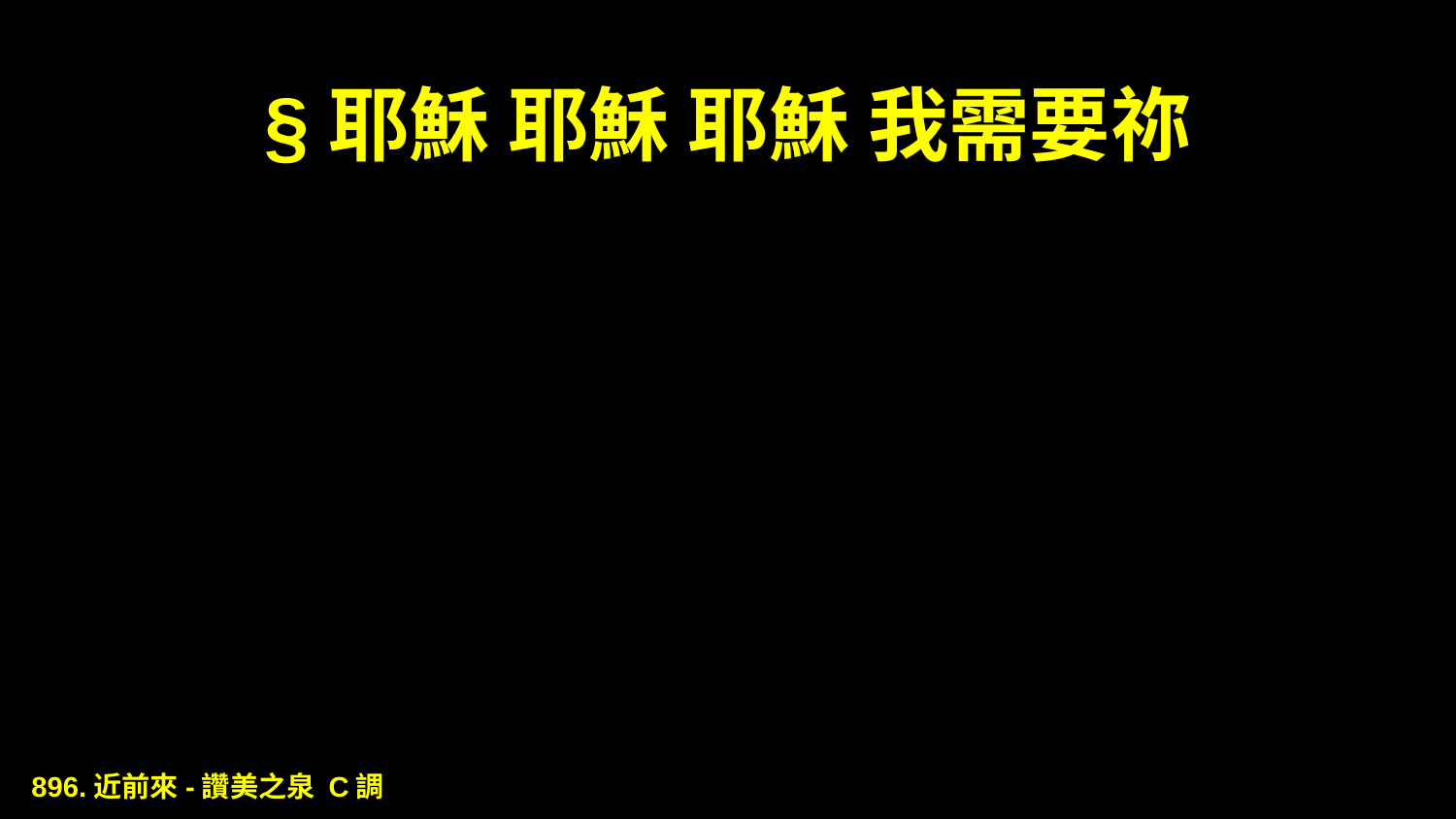

# §耶穌 耶穌 耶穌 我需要祢
896.近前來-讚美之泉 C調